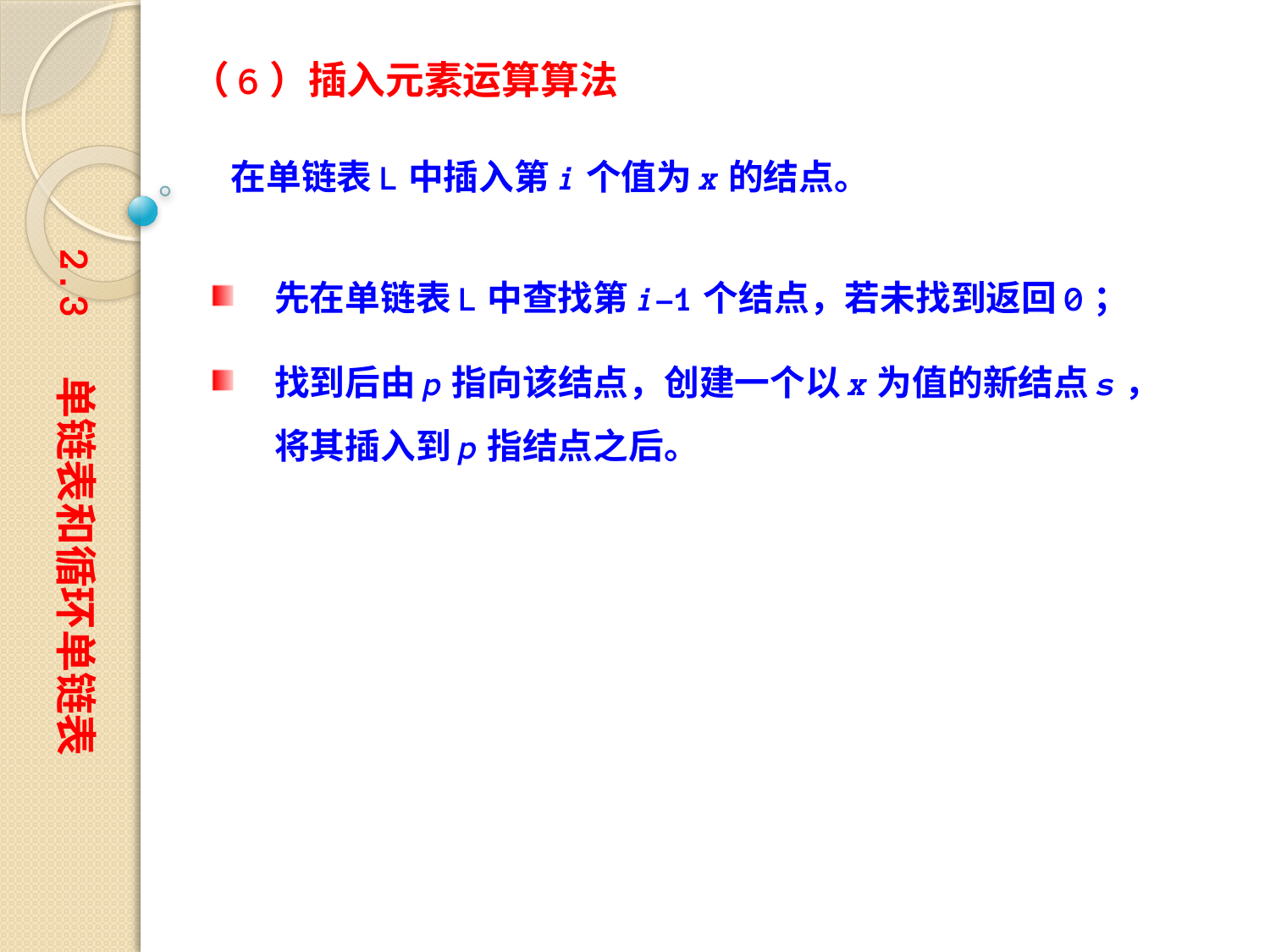

（6）插入元素运算算法
在单链表L中插入第i个值为x的结点。
2.3  单链表和循环单链表
先在单链表L中查找第i-1个结点，若未找到返回0；
找到后由p指向该结点，创建一个以x为值的新结点s，将其插入到p指结点之后。